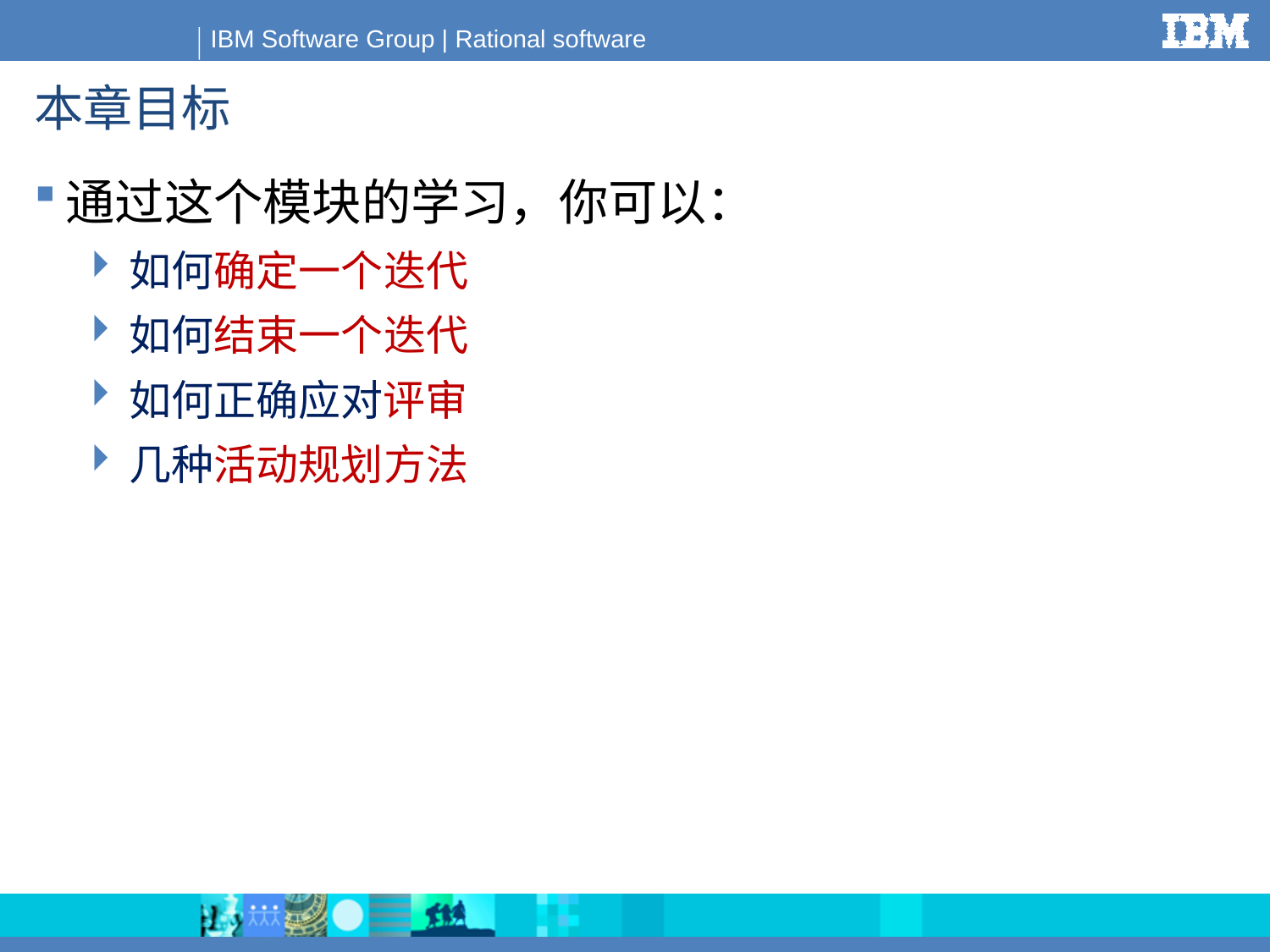

# 本章目标
通过这个模块的学习，你可以：
如何确定一个迭代
如何结束一个迭代
如何正确应对评审
几种活动规划方法